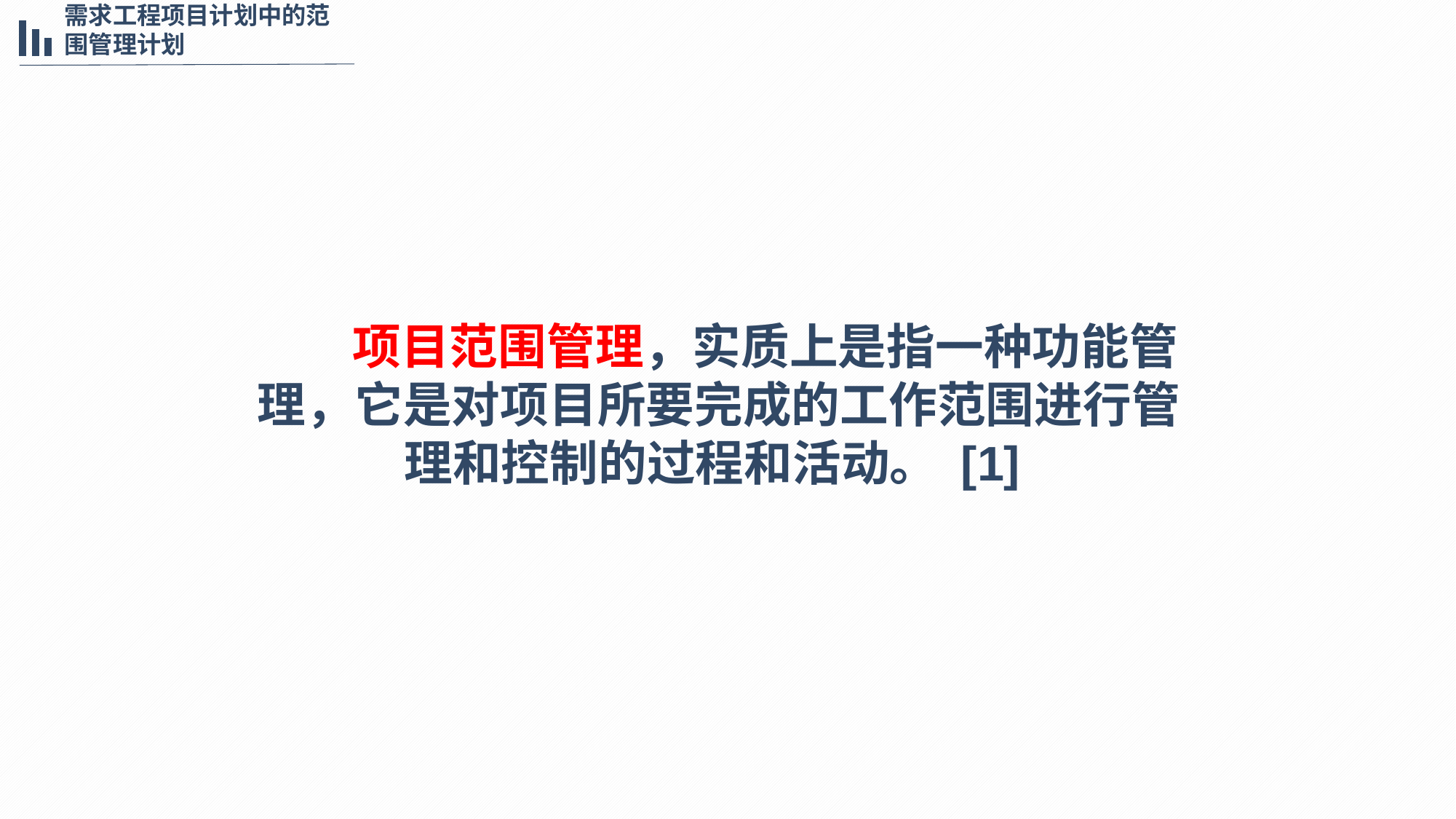

需求工程项目计划中的范围管理计划

           项目范围管理，实质上是指一种功能管理，它是对项目所要完成的工作范围进行管理和控制的过程和活动。 [1]